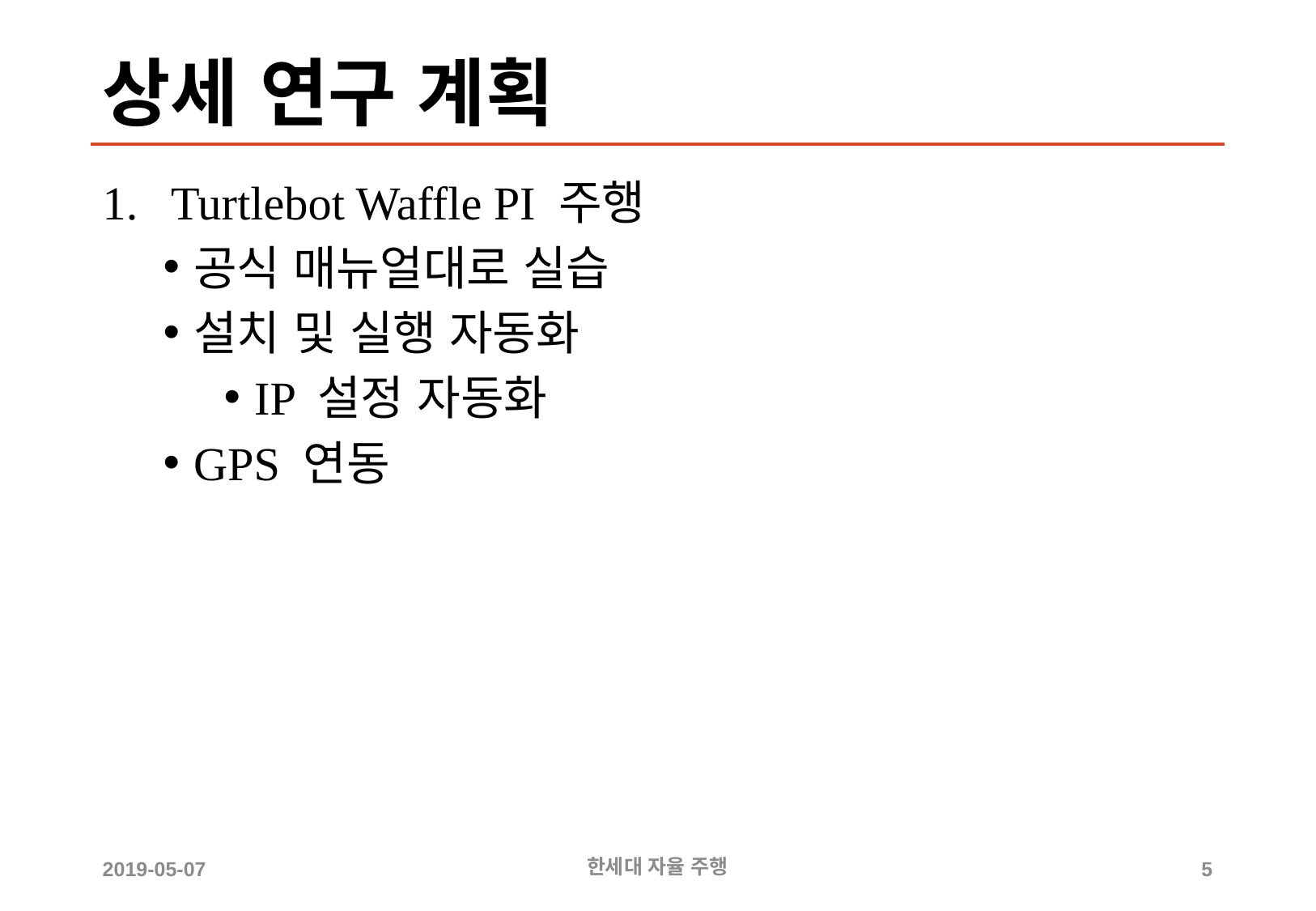

# 상세 연구 계획
Turtlebot Waffle PI 주행
공식 매뉴얼대로 실습
설치 및 실행 자동화
IP 설정 자동화
GPS 연동
2019-05-07
한세대 자율 주행
5